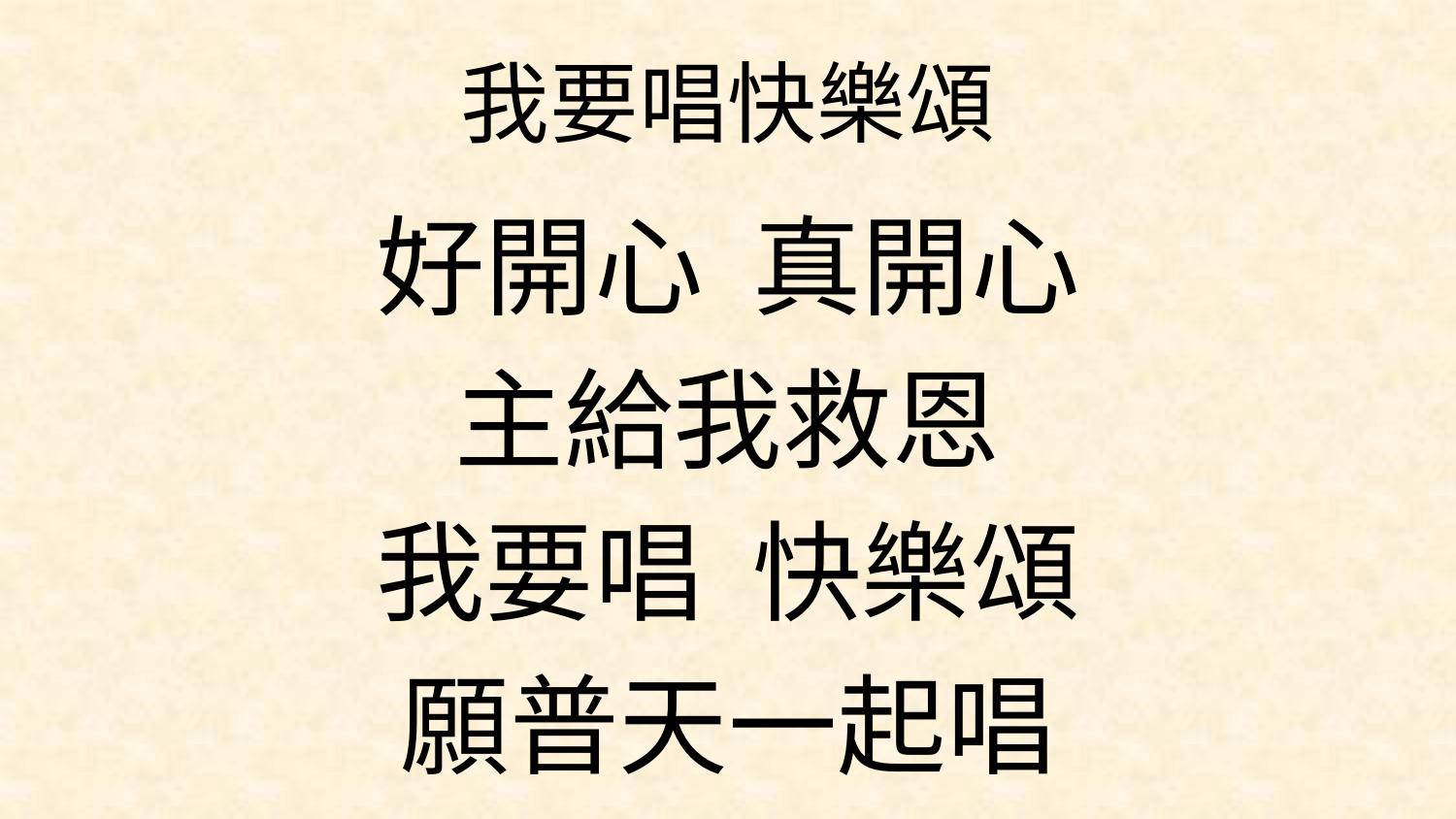

# 我要唱快樂頌
好開心  真開心
主給我救恩
我要唱  快樂頌
願普天一起唱